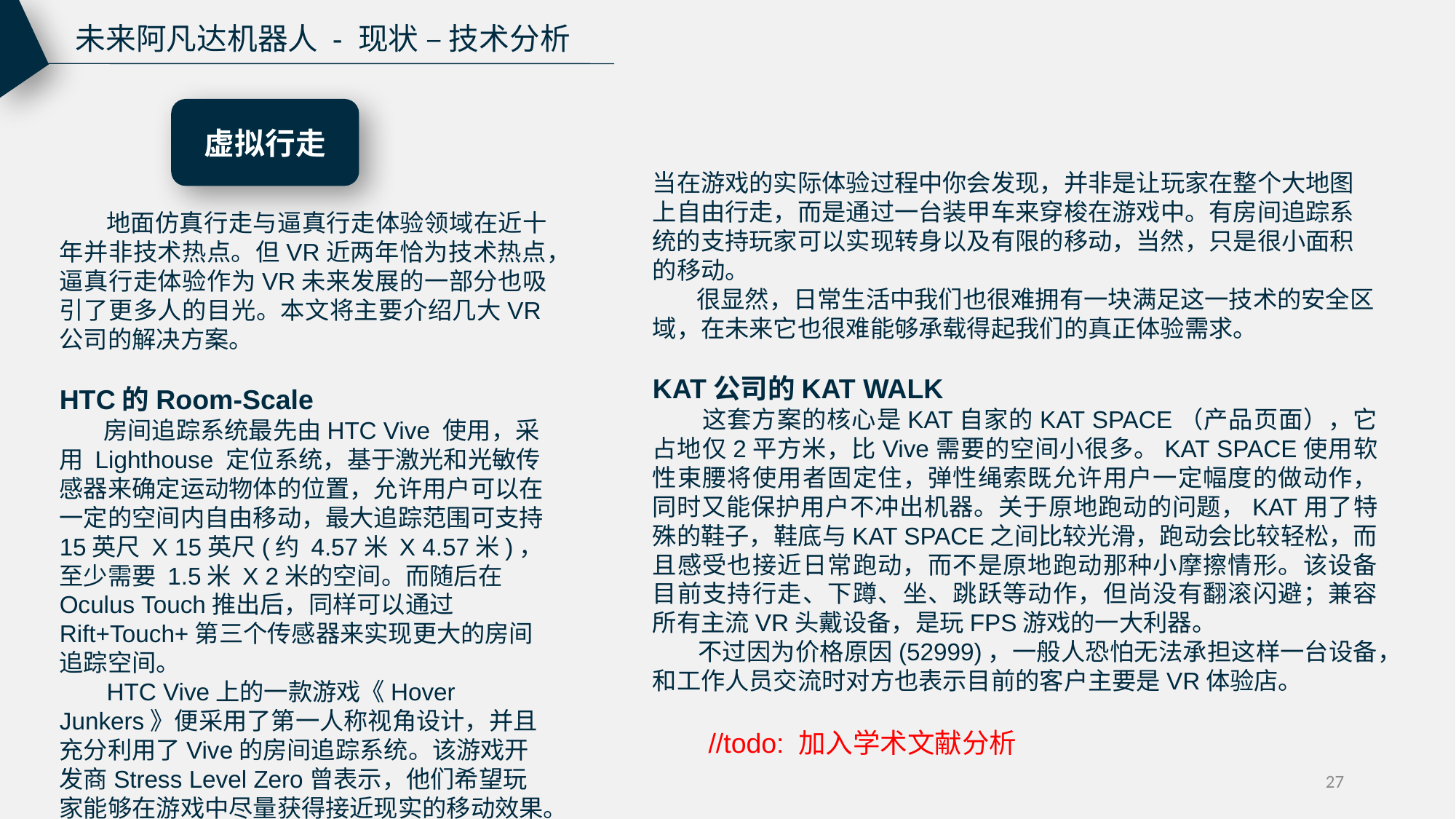

未来阿凡达机器人 - 现状 – 技术分析

虚拟行走
当在游戏的实际体验过程中你会发现，并非是让玩家在整个大地图上自由行走，而是通过一台装甲车来穿梭在游戏中。有房间追踪系统的支持玩家可以实现转身以及有限的移动，当然，只是很小面积的移动。
       很显然，日常生活中我们也很难拥有一块满足这一技术的安全区域，在未来它也很难能够承载得起我们的真正体验需求。

KAT公司的KAT WALK
       这套方案的核心是KAT自家的KAT SPACE（产品页面），它占地仅2平方米，比Vive需要的空间小很多。KAT SPACE使用软性束腰将使用者固定住，弹性绳索既允许用户一定幅度的做动作，同时又能保护用户不冲出机器。关于原地跑动的问题，KAT用了特殊的鞋子，鞋底与KAT SPACE之间比较光滑，跑动会比较轻松，而且感受也接近日常跑动，而不是原地跑动那种小摩擦情形。该设备目前支持行走、下蹲、坐、跳跃等动作，但尚没有翻滚闪避；兼容所有主流VR头戴设备，是玩FPS游戏的一大利器。
       不过因为价格原因(52999)，一般人恐怕无法承担这样一台设备，和工作人员交流时对方也表示目前的客户主要是VR体验店。
       地面仿真行走与逼真行走体验领域在近十年并非技术热点。但VR近两年恰为技术热点，逼真行走体验作为VR未来发展的一部分也吸引了更多人的目光。本文将主要介绍几大VR公司的解决方案。

HTC的Room-Scale
       房间追踪系统最先由HTC Vive 使用，采用 Lighthouse 定位系统，基于激光和光敏传感器来确定运动物体的位置，允许用户可以在一定的空间内自由移动，最大追踪范围可支持 15英尺 X 15英尺(约 4.57米 X 4.57米)，至少需要 1.5米 X 2米的空间。而随后在Oculus Touch推出后，同样可以通过Rift+Touch+第三个传感器来实现更大的房间追踪空间。
       HTC Vive上的一款游戏《Hover Junkers》便采用了第一人称视角设计，并且充分利用了Vive的房间追踪系统。该游戏开发商Stress Level Zero曾表示，他们希望玩家能够在游戏中尽量获得接近现实的移动效果。但

//todo: 加入学术文献分析
27